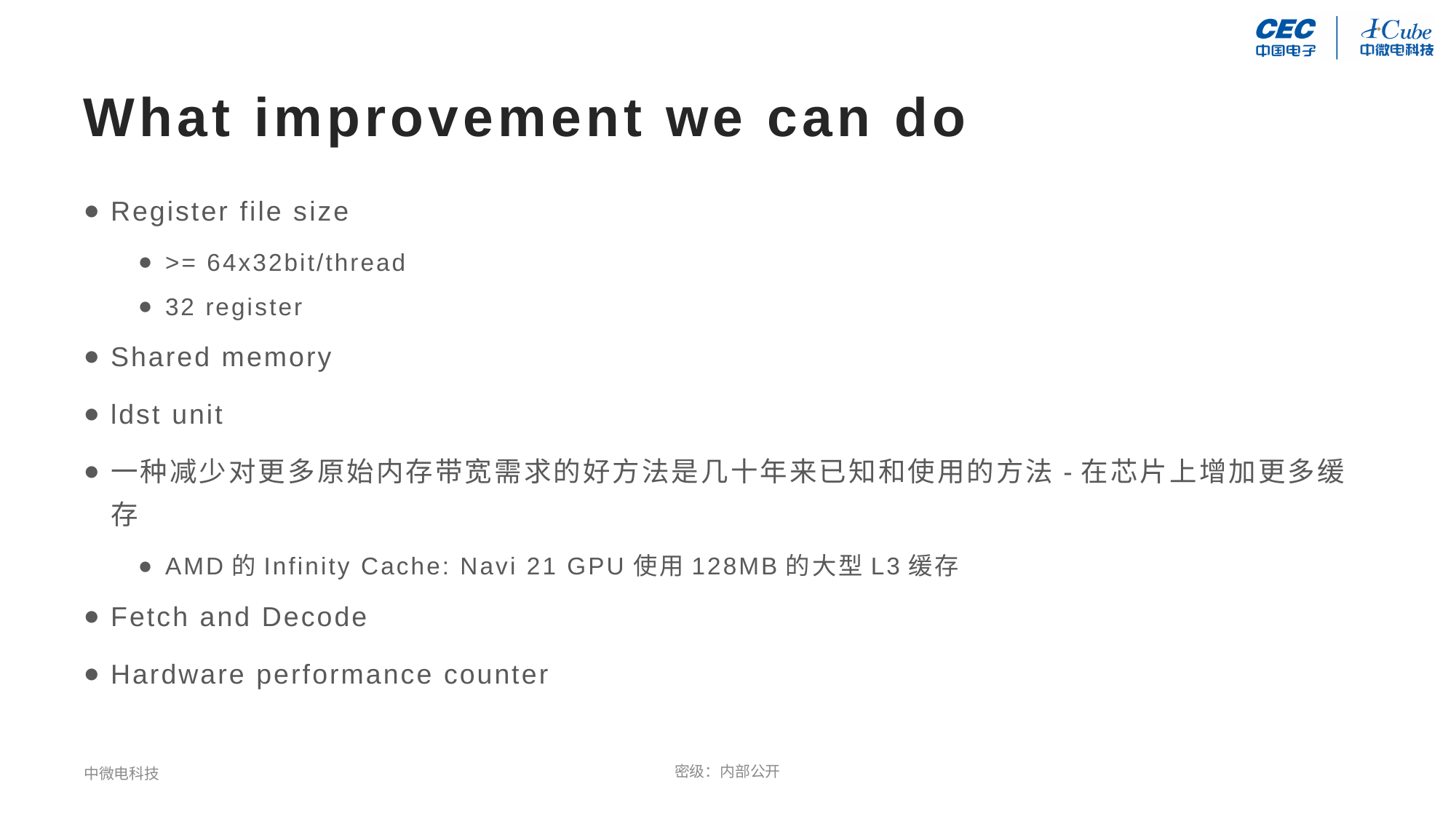

# What improvement we can do
Register file size
>= 64x32bit/thread
32 register
Shared memory
ldst unit
一种减少对更多原始内存带宽需求的好方法是几十年来已知和使用的方法-在芯片上增加更多缓存
AMD的Infinity Cache: Navi 21 GPU使用128MB的大型L3缓存
Fetch and Decode
Hardware performance counter
中微电科技
密级：内部公开
42